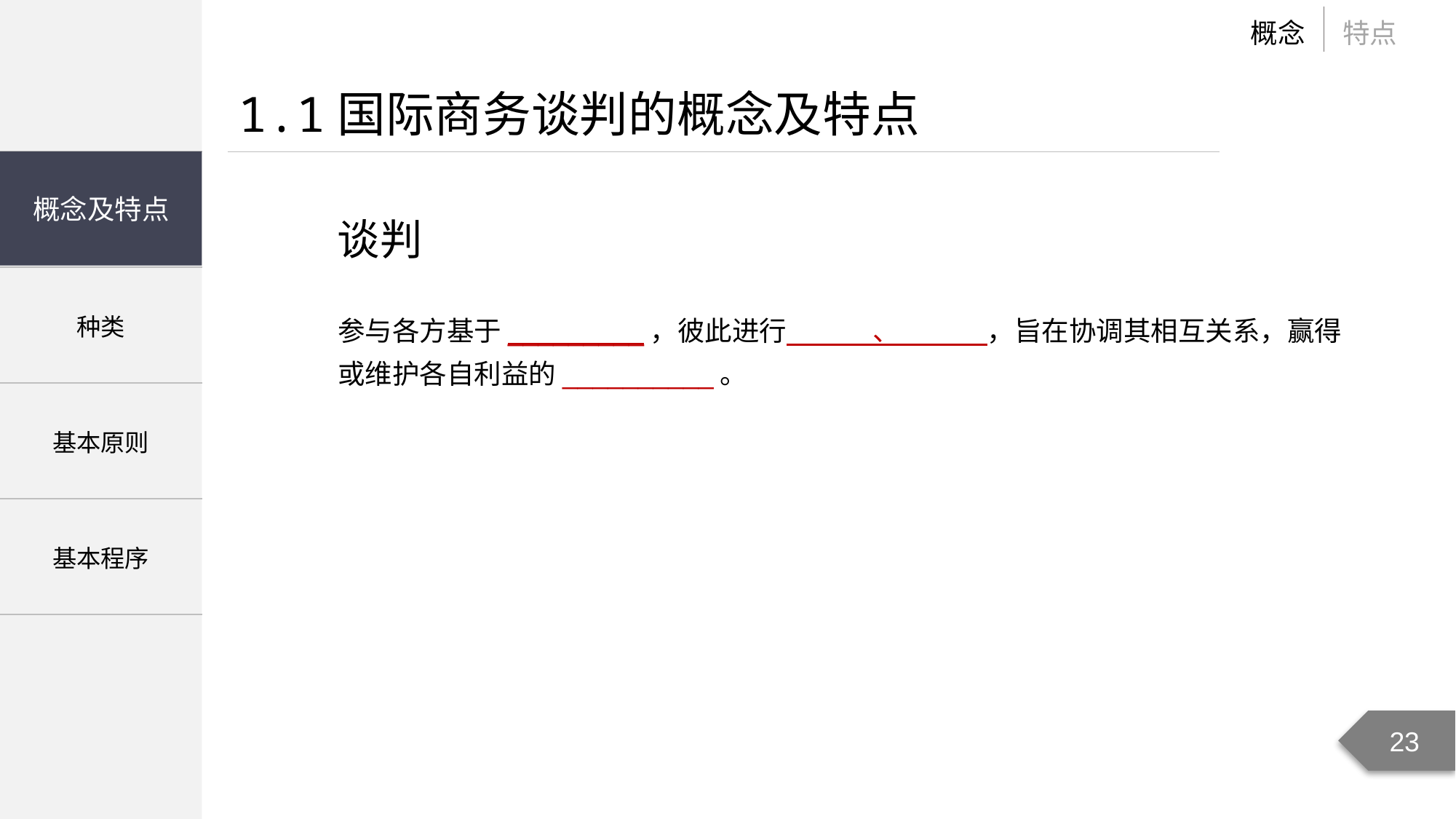

概念
特点
1.1国际商务谈判的概念及特点
|  |
| --- |
| 种类 |
| 基本原则 |
| 基本程序 |
概念及特点

谈判
参与各方基于_________，彼此进行              、              ，旨在协调其相互关系，赢得或维护各自利益的__________。
23